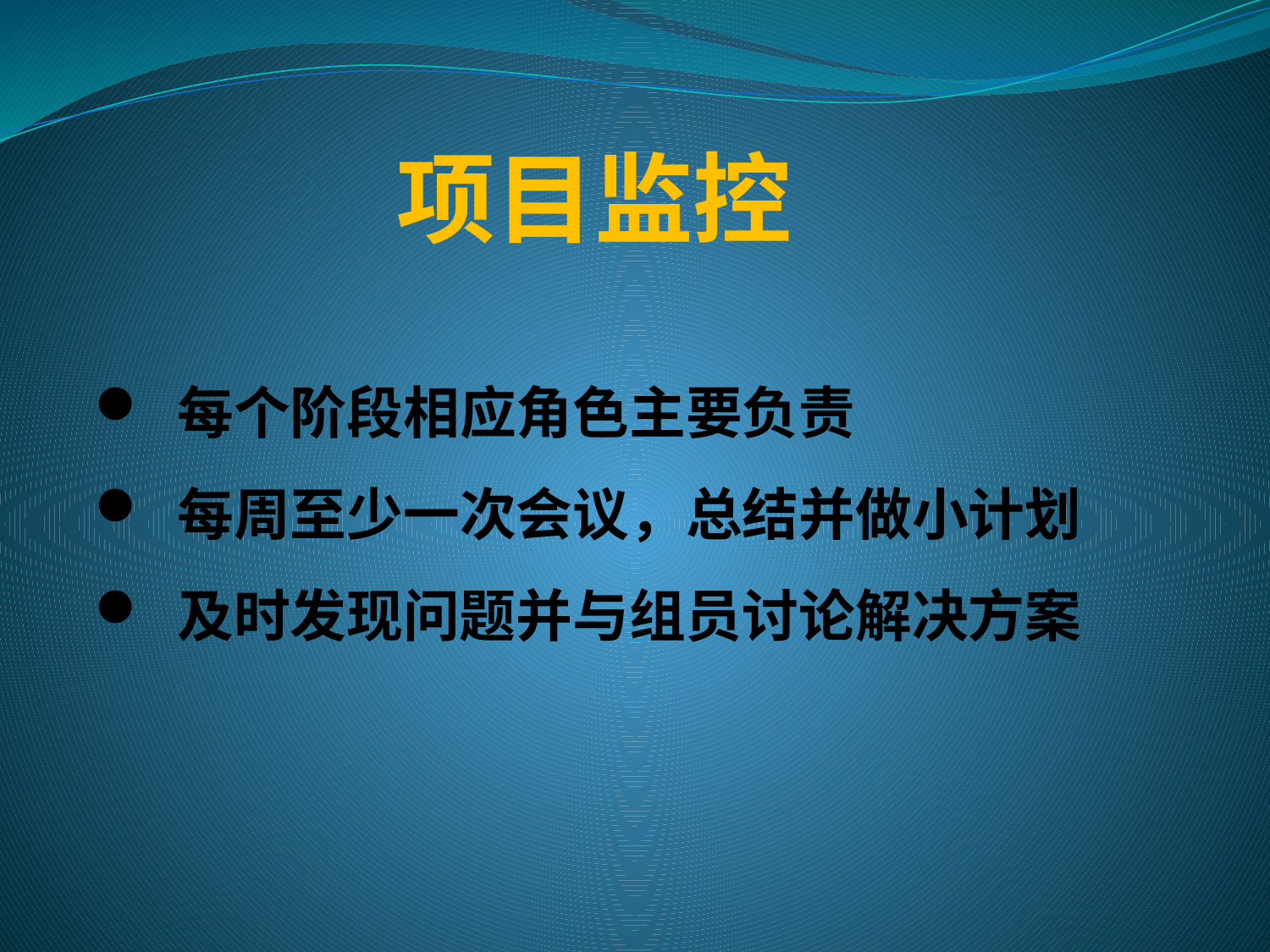

# 项目监控
 每个阶段相应角色主要负责
 每周至少一次会议，总结并做小计划
 及时发现问题并与组员讨论解决方案